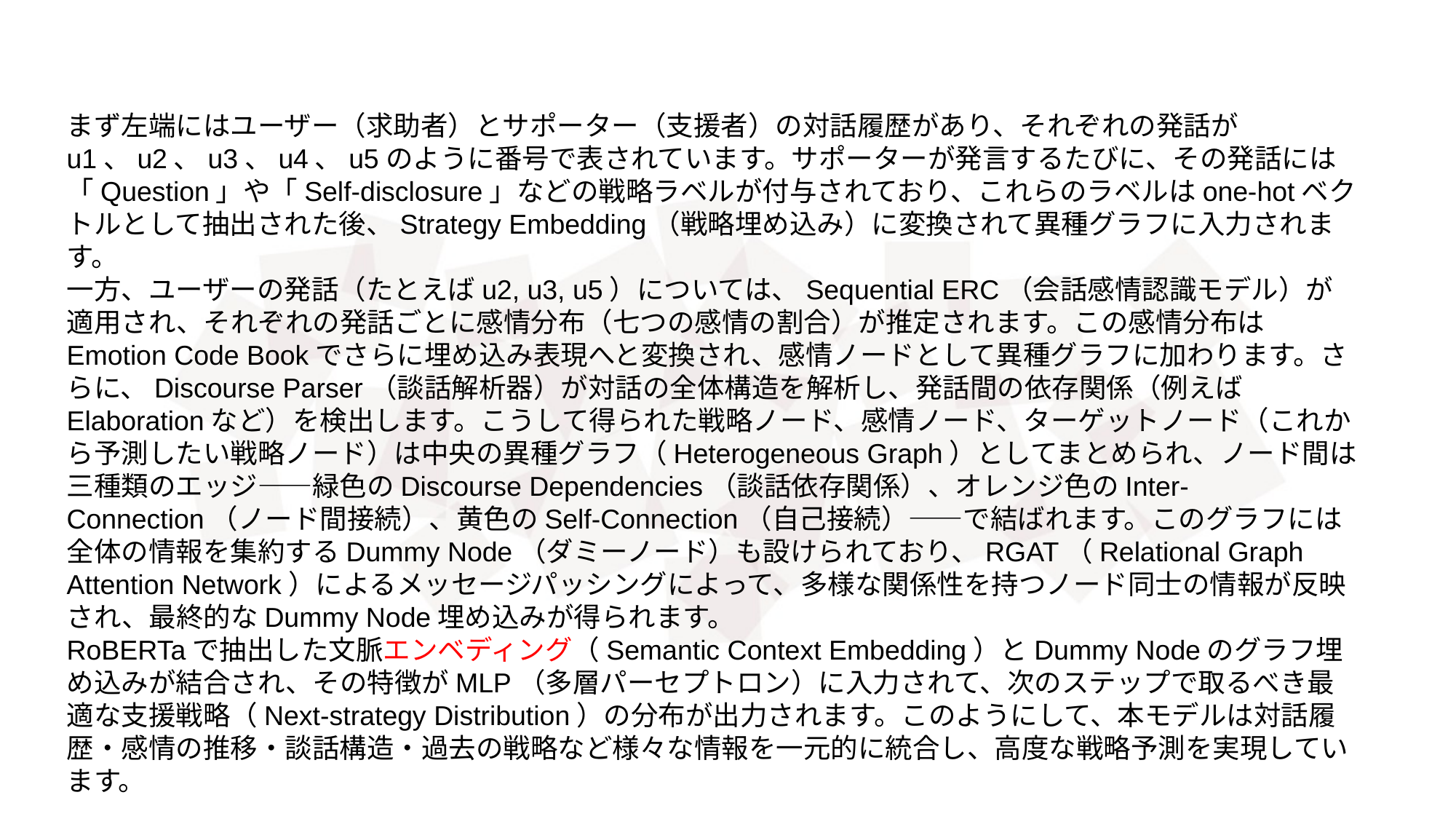

まず左端にはユーザー（求助者）とサポーター（支援者）の対話履歴があり、それぞれの発話がu1、u2、u3、u4、u5のように番号で表されています。サポーターが発言するたびに、その発話には「Question」や「Self-disclosure」などの戦略ラベルが付与されており、これらのラベルはone-hotベクトルとして抽出された後、Strategy Embedding（戦略埋め込み）に変換されて異種グラフに入力されます。
一方、ユーザーの発話（たとえばu2, u3, u5）については、Sequential ERC（会話感情認識モデル）が適用され、それぞれの発話ごとに感情分布（七つの感情の割合）が推定されます。この感情分布はEmotion Code Bookでさらに埋め込み表現へと変換され、感情ノードとして異種グラフに加わります。さらに、Discourse Parser（談話解析器）が対話の全体構造を解析し、発話間の依存関係（例えばElaborationなど）を検出します。こうして得られた戦略ノード、感情ノード、ターゲットノード（これから予測したい戦略ノード）は中央の異種グラフ（Heterogeneous Graph）としてまとめられ、ノード間は三種類のエッジ――緑色のDiscourse Dependencies（談話依存関係）、オレンジ色のInter-Connection（ノード間接続）、黄色のSelf-Connection（自己接続）――で結ばれます。このグラフには全体の情報を集約するDummy Node（ダミーノード）も設けられており、RGAT（Relational Graph Attention Network）によるメッセージパッシングによって、多様な関係性を持つノード同士の情報が反映され、最終的なDummy Node埋め込みが得られます。
RoBERTaで抽出した文脈エンベディング（Semantic Context Embedding）とDummy Nodeのグラフ埋め込みが結合され、その特徴がMLP（多層パーセプトロン）に入力されて、次のステップで取るべき最適な支援戦略（Next-strategy Distribution）の分布が出力されます。このようにして、本モデルは対話履歴・感情の推移・談話構造・過去の戦略など様々な情報を一元的に統合し、高度な戦略予測を実現しています。